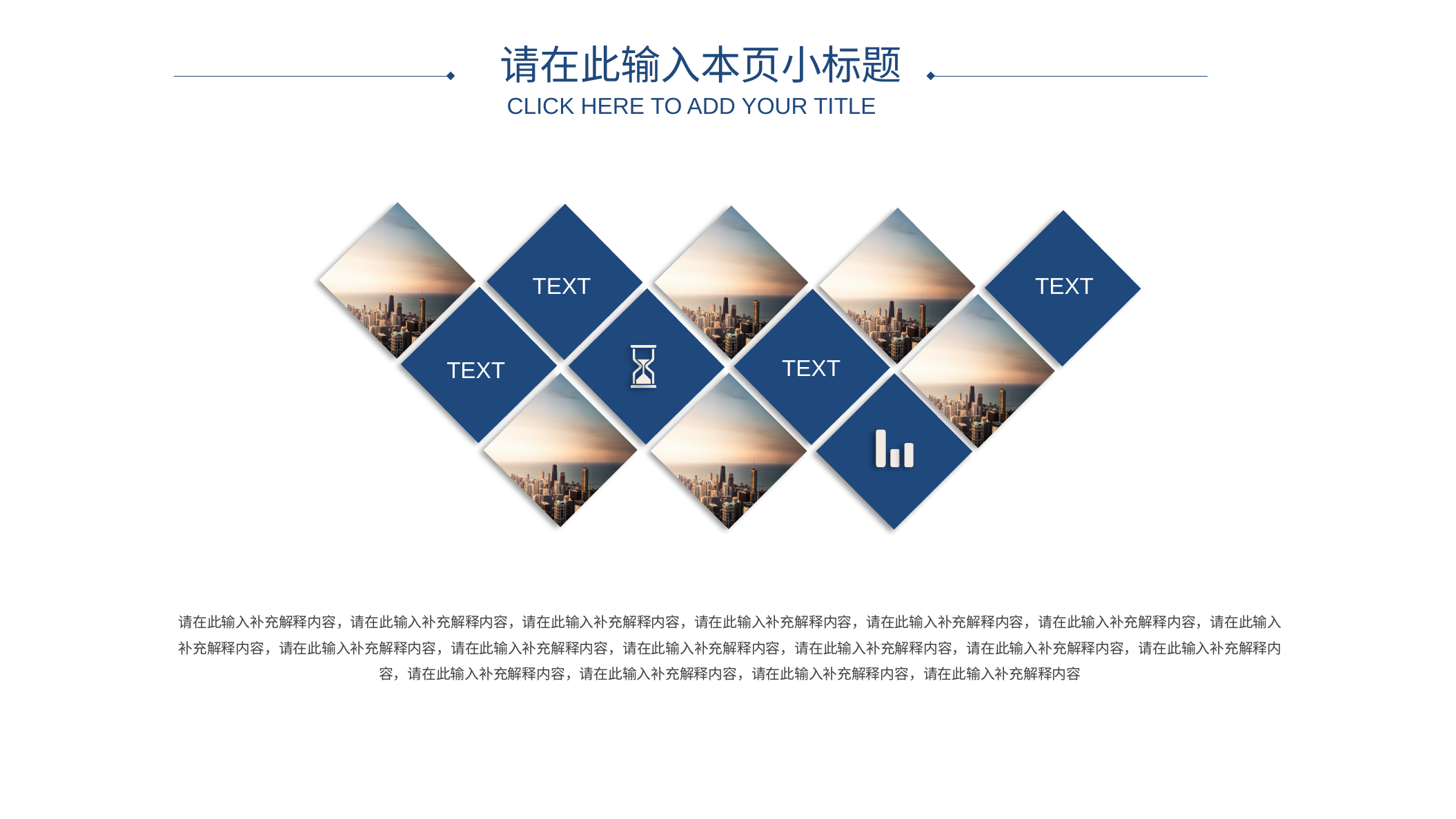

请在此输入本页小标题
CLICK HERE TO ADD YOUR TITLE

TEXT
TEXT

TEXT
TEXT

请在此输入补充解释内容，请在此输入补充解释内容，请在此输入补充解释内容，请在此输入补充解释内容，请在此输入补充解释内容，请在此输入补充解释内容，请在此输入补充解释内容，请在此输入补充解释内容，请在此输入补充解释内容，请在此输入补充解释内容，请在此输入补充解释内容，请在此输入补充解释内容，请在此输入补充解释内容，请在此输入补充解释内容，请在此输入补充解释内容，请在此输入补充解释内容，请在此输入补充解释内容